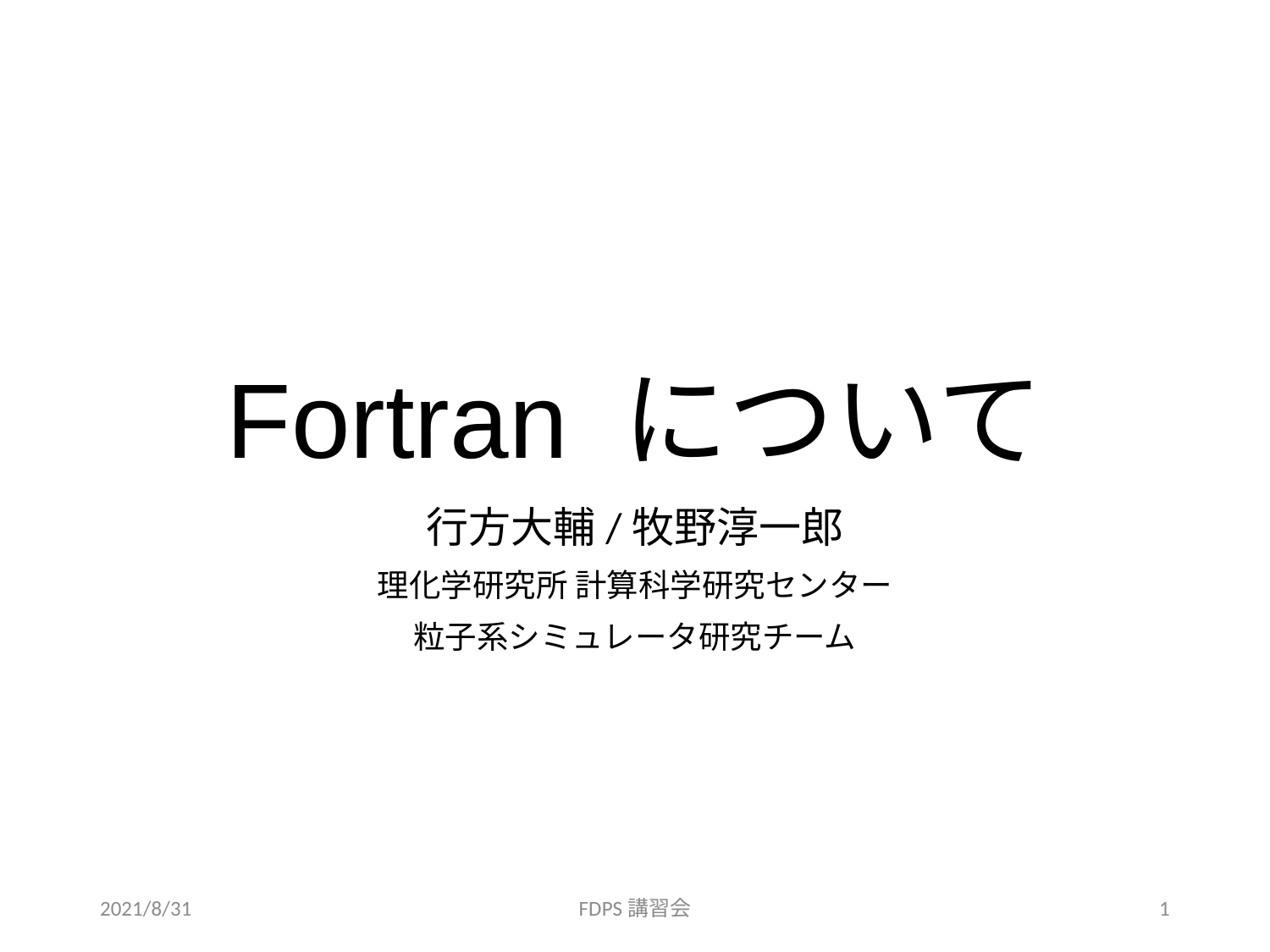

# Fortran について
行方大輔/牧野淳一郎
理化学研究所 計算科学研究センター
粒子系シミュレータ研究チーム
2021/8/31
FDPS講習会
1